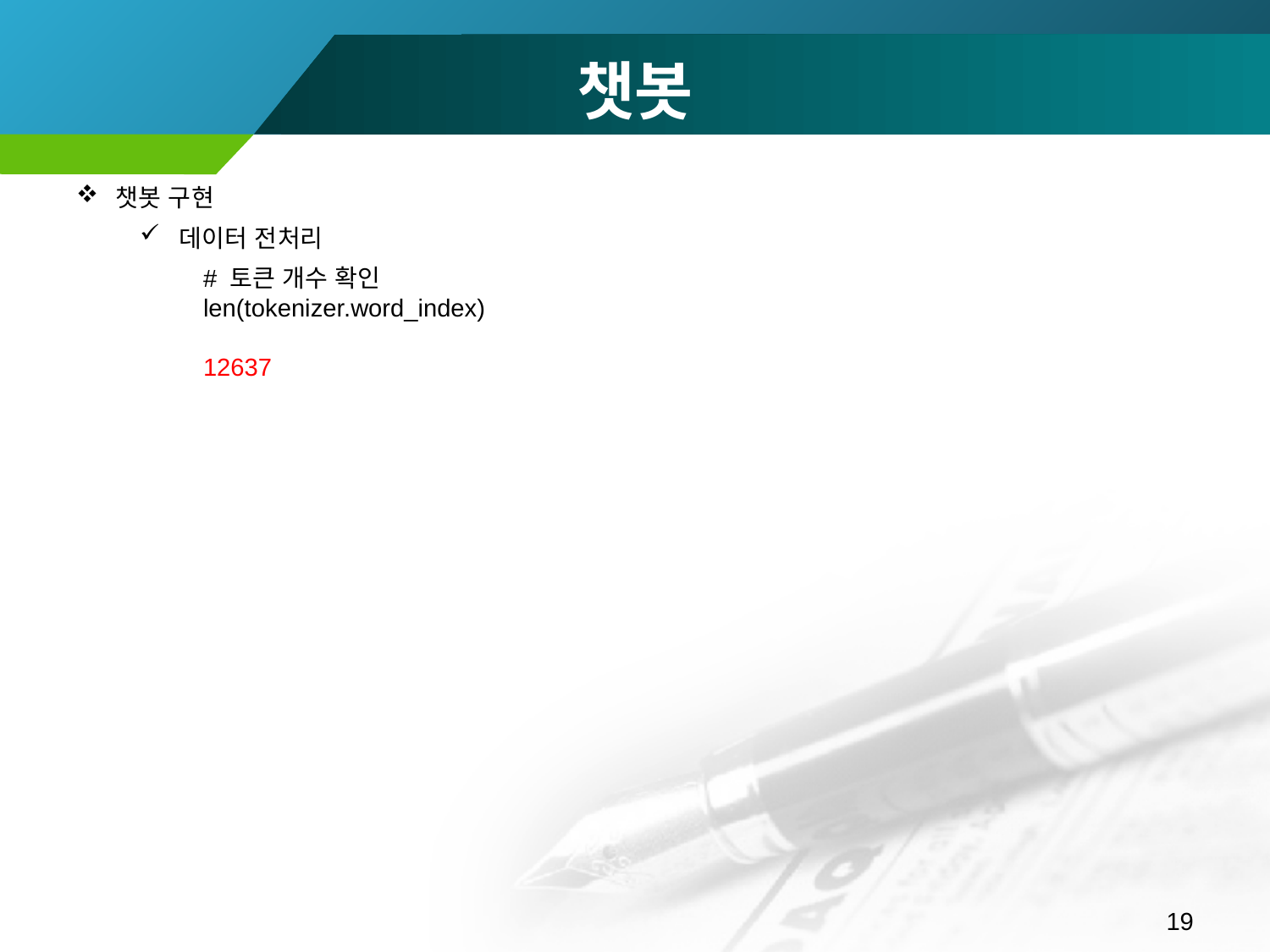

챗봇
챗봇 구현
데이터 전처리
# 토큰 개수 확인
len(tokenizer.word_index)

12637
19